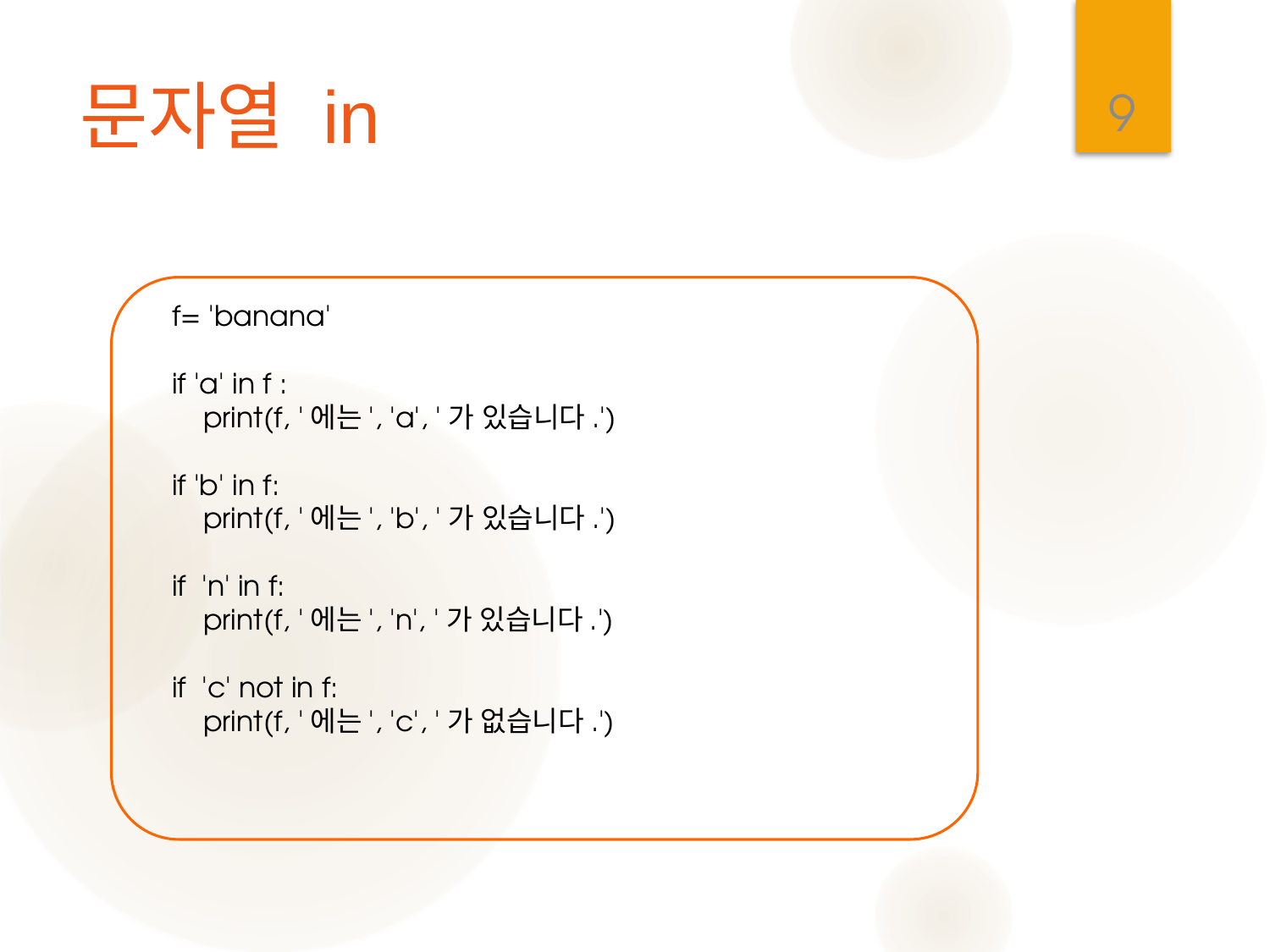

9
# 문자열 in

f= 'banana'

if 'a' in f :
    print(f, '에는', 'a', '가 있습니다.')

if 'b' in f:
    print(f, '에는', 'b', '가 있습니다.')

if  'n' in f:
    print(f, '에는', 'n', '가 있습니다.')

if  'c' not in f:
    print(f, '에는', 'c', '가 없습니다.')